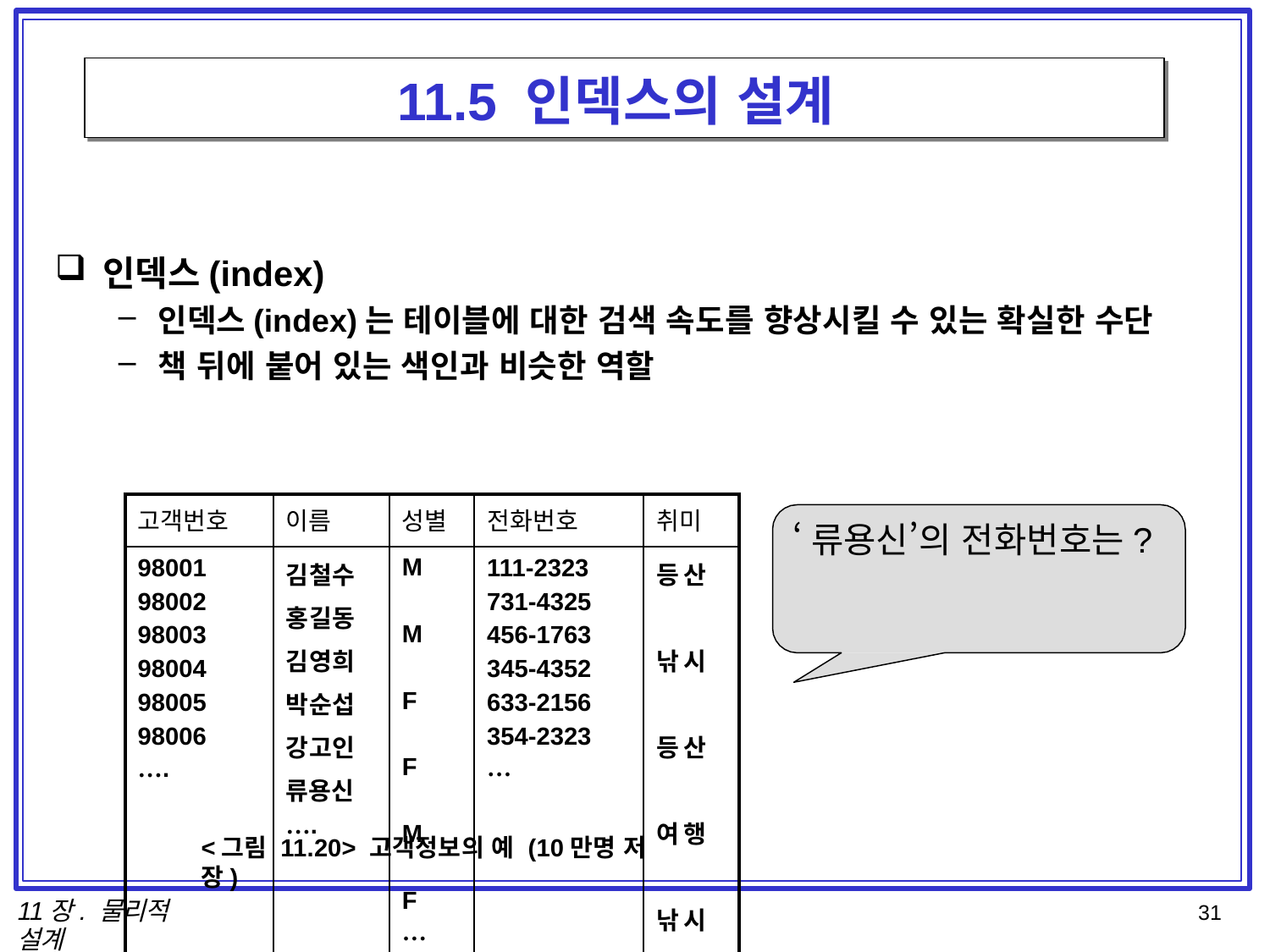

# 11.5 인덱스의 설계
인덱스(index)
인덱스(index)는 테이블에 대한 검색 속도를 향상시킬 수 있는 확실한 수단
책 뒤에 붙어 있는 색인과 비슷한 역할
| 고객번호 | 이름 | 성별 | 전화번호 | 취미 |
| --- | --- | --- | --- | --- |
| 98001 98002 98003 98004 98005 98006 …. | 김철수 홍길동 김영희 박순섭 강고인 류용신 …. | M M F F M F … | 111-2323 731-4325 456-1763 345-4352 633-2156 354-2323 … | 등산 낚시 등산 여행 낚시 여행 … |

‘류용신’의 전화번호는?
<그림 11.20> 고객정보의 예 (10만명 저장)
11장. 물리적 설계
31